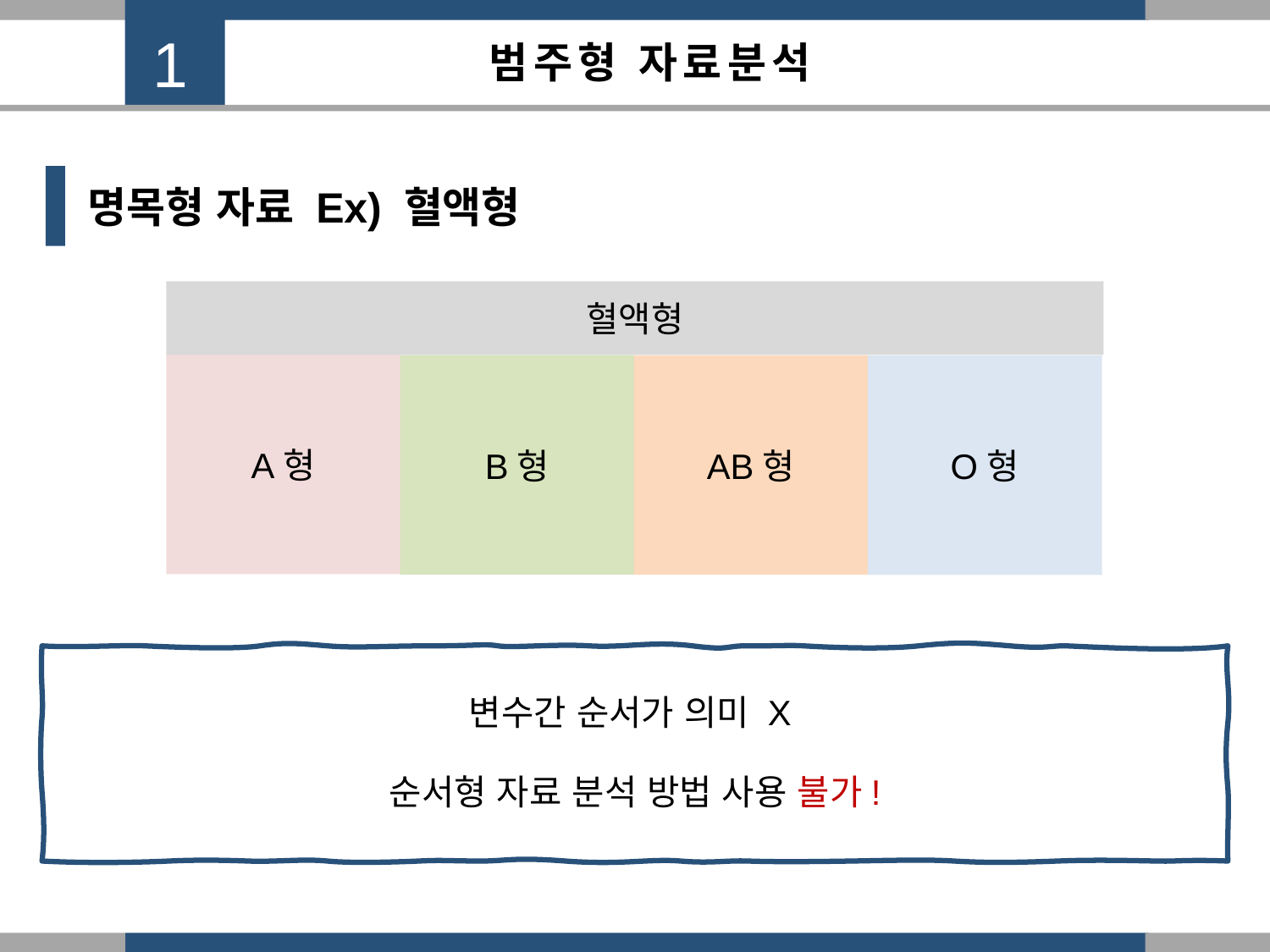

1
범주형 자료분석

명목형 자료 Ex) 혈액형
혈액형
A형
B형
AB형
O형
변수간 순서가 의미 X

순서형 자료 분석 방법 사용 불가!